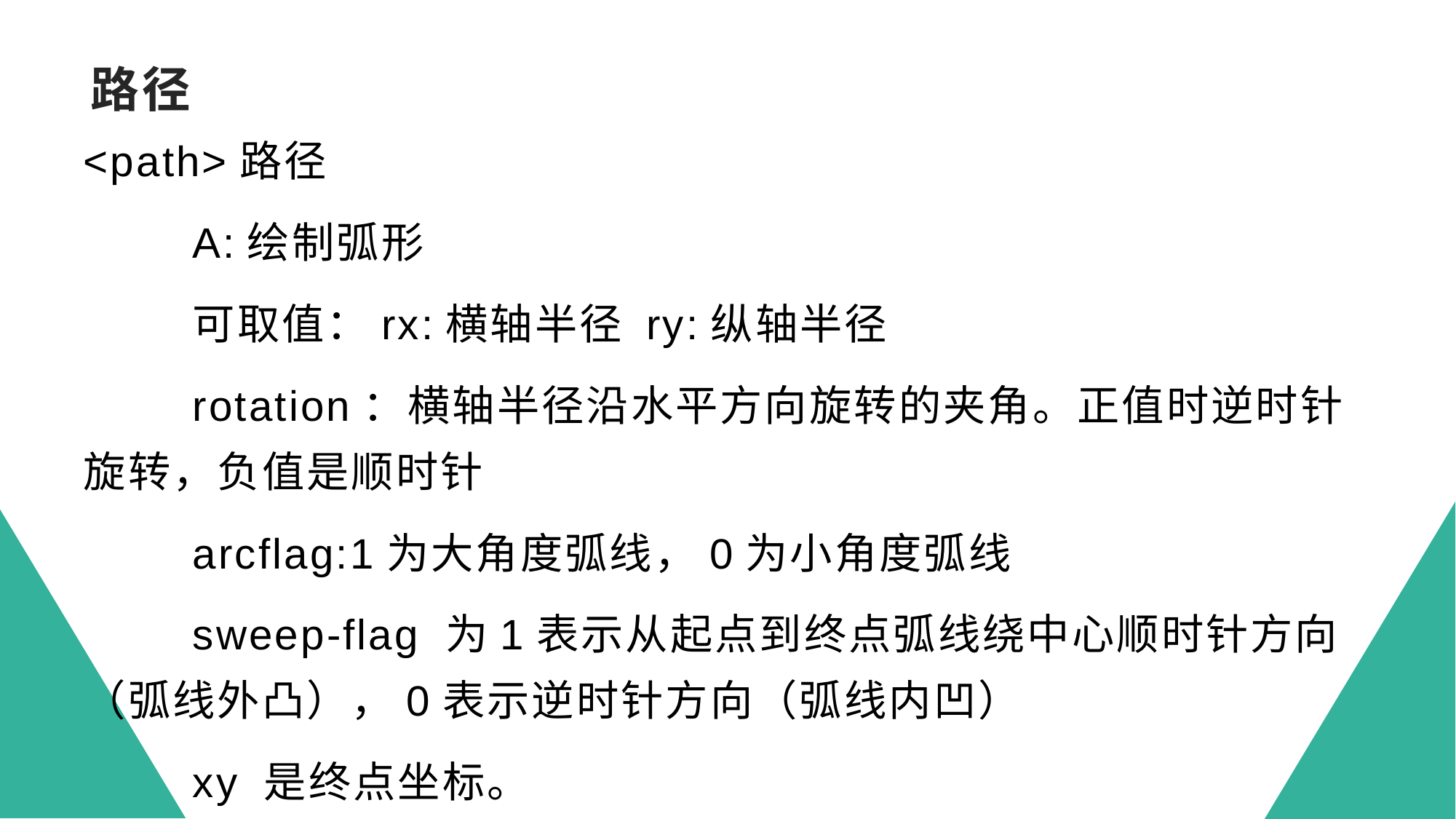

# 路径
<path>路径
 	A:绘制弧形
	可取值：rx:横轴半径 ry:纵轴半径
	rotation：横轴半径沿水平方向旋转的夹角。正值时逆时针旋转，负值是顺时针
	arcflag:1为大角度弧线，0为小角度弧线
	sweep-flag 为1表示从起点到终点弧线绕中心顺时针方向（弧线外凸），0表示逆时针方向（弧线内凹）
	xy 是终点坐标。